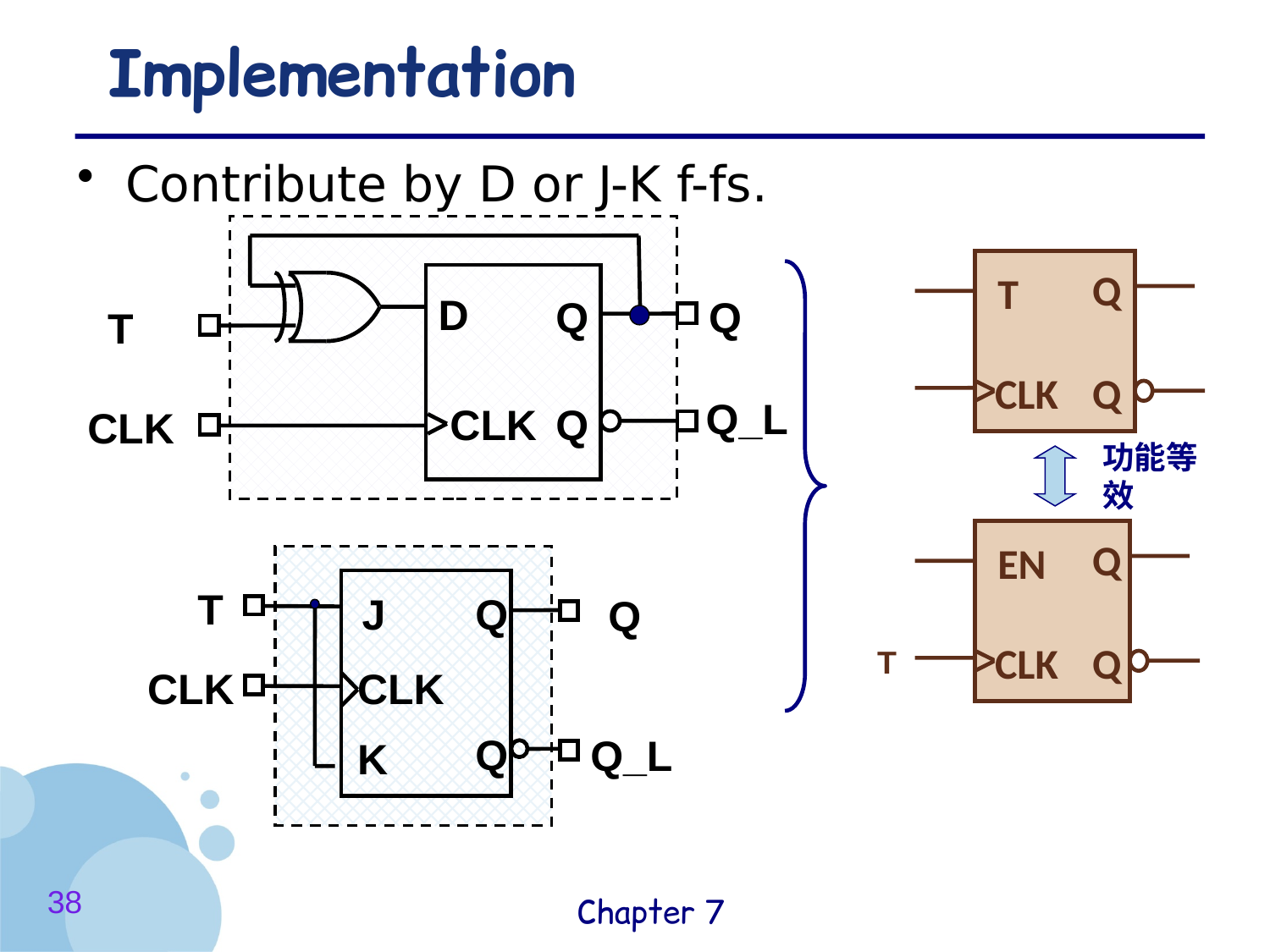

# Implementation
Contribute by D or J-K f-fs.

D
Q
Q

T

Q_L
CLK
Q
CLK

Q
T

CLK
Q

功能等效

Q
EN

CLK
Q
T

T
J
Q
Q

CLK
CLK

Q
Q_L
K